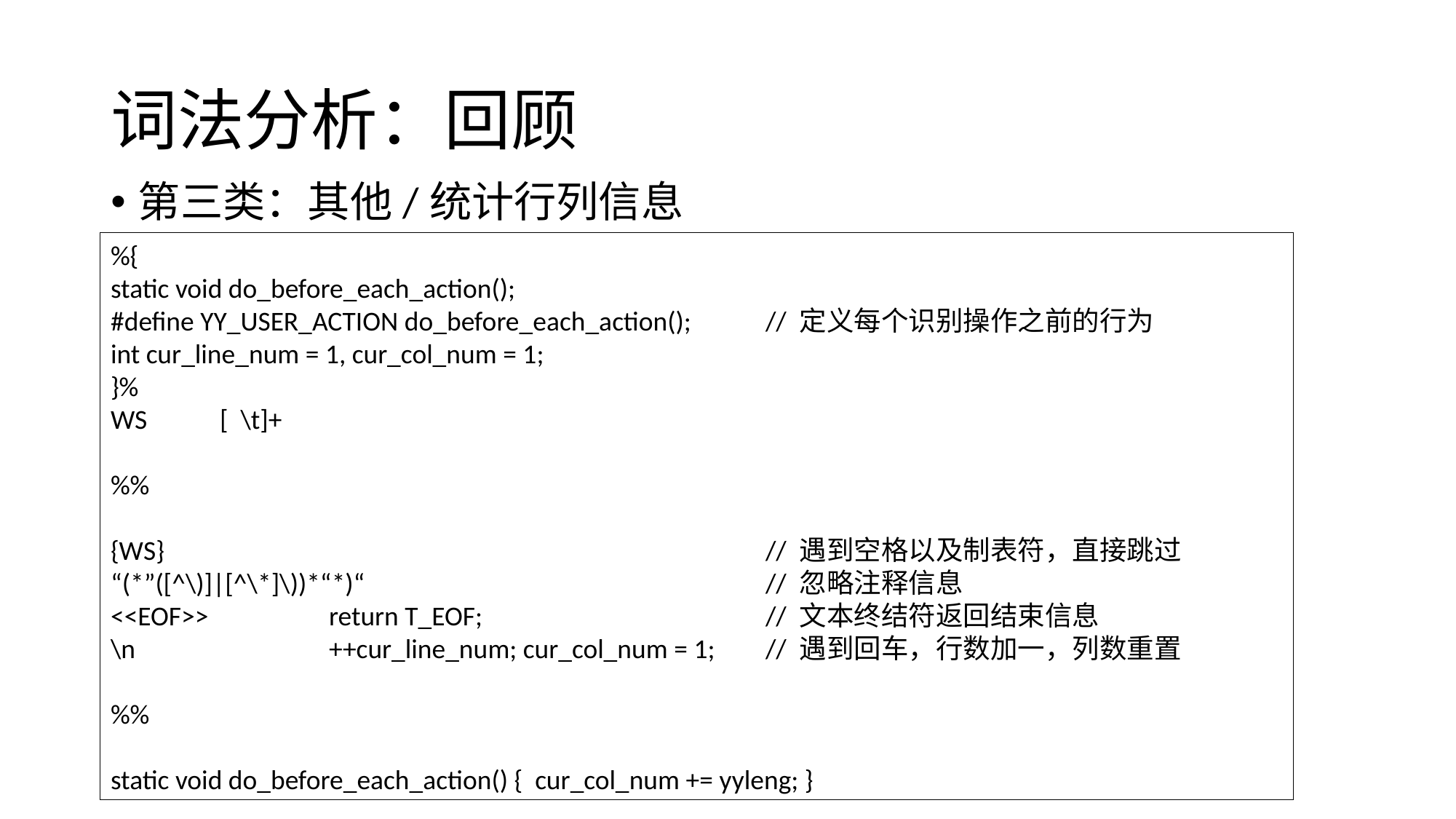

# 词法分析：回顾
第三类：其他/统计行列信息
%{
static void do_before_each_action();
#define YY_USER_ACTION do_before_each_action();	// 定义每个识别操作之前的行为
int cur_line_num = 1, cur_col_num = 1;
}%
WS 	[  \t]+

%%

{WS}        						// 遇到空格以及制表符，直接跳过
“(*”([^\)]|[^\*]\))*“*)“				// 忽略注释信息
<<EOF>>     	return T_EOF;			// 文本终结符返回结束信息
\n          		++cur_line_num; cur_col_num = 1;	// 遇到回车，行数加一，列数重置

%%

static void do_before_each_action() {  cur_col_num += yyleng; }